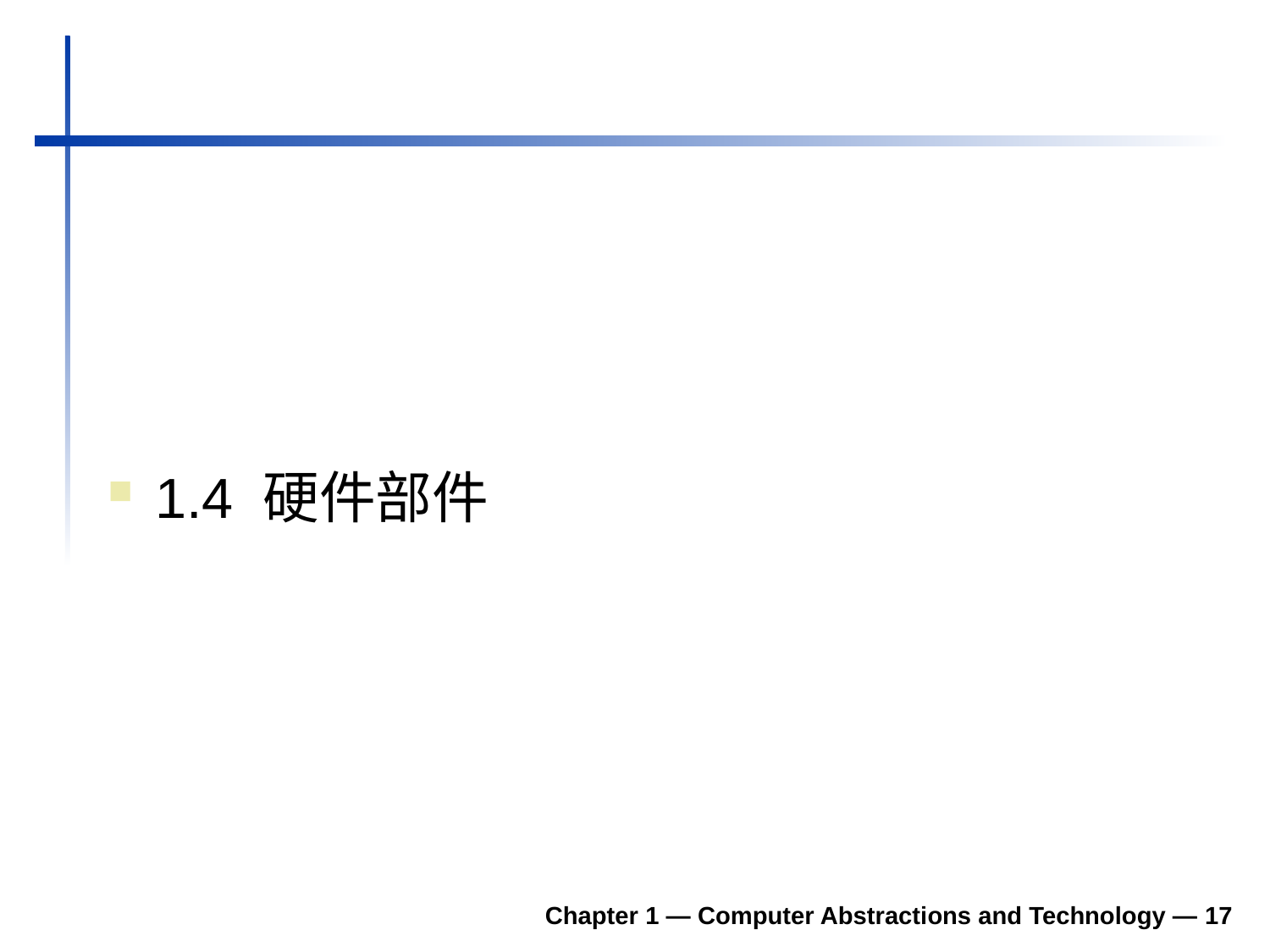

#
1.4 硬件部件
Chapter 1 — Computer Abstractions and Technology — 17